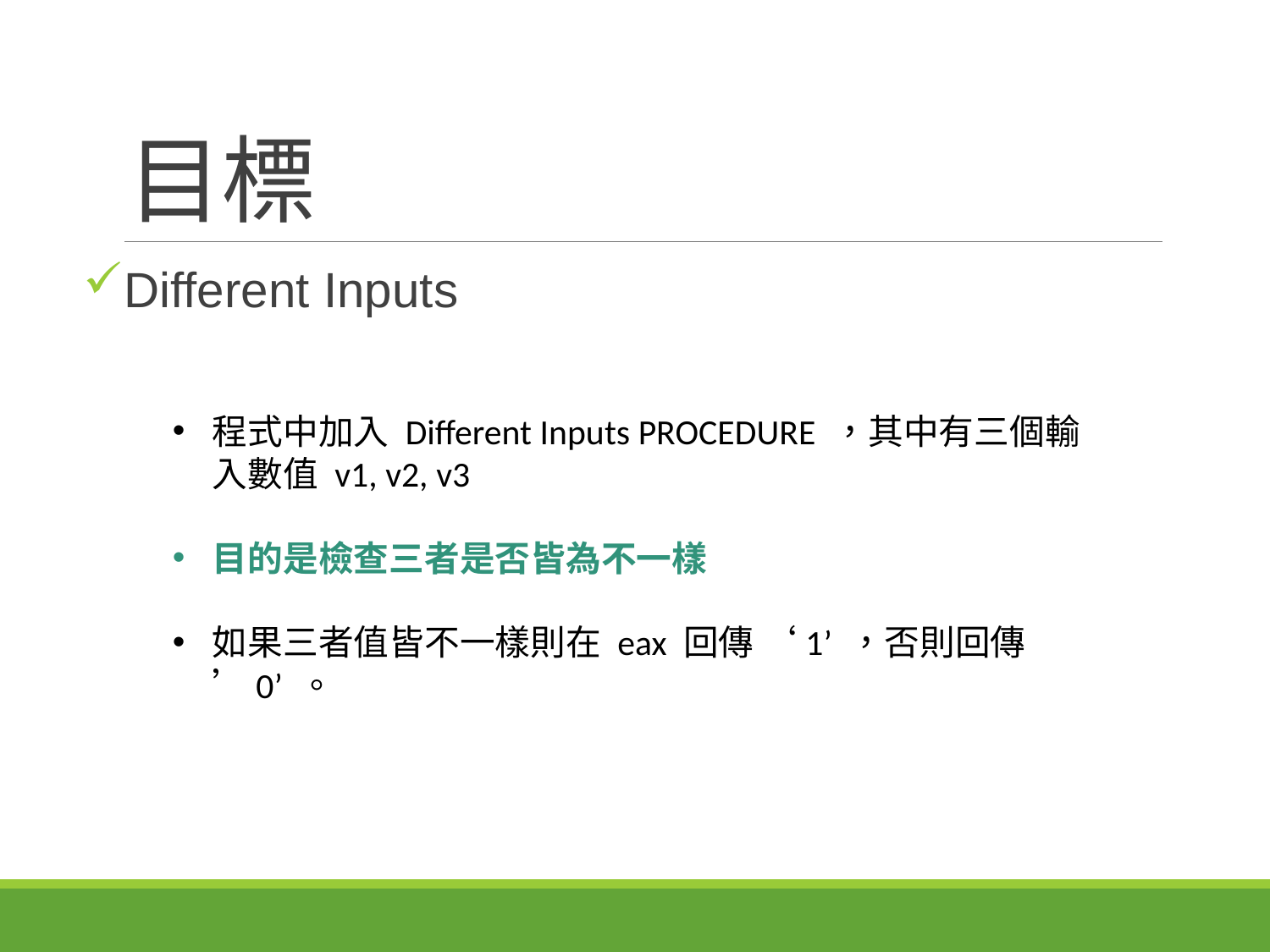

# 目標
Different Inputs

程式中加入 Different Inputs PROCEDURE ，其中有三個輸入數值 v1, v2, v3

目的是檢查三者是否皆為不一樣

如果三者值皆不一樣則在 eax 回傳 ‘1’ ，否則回傳 ’0’ 。